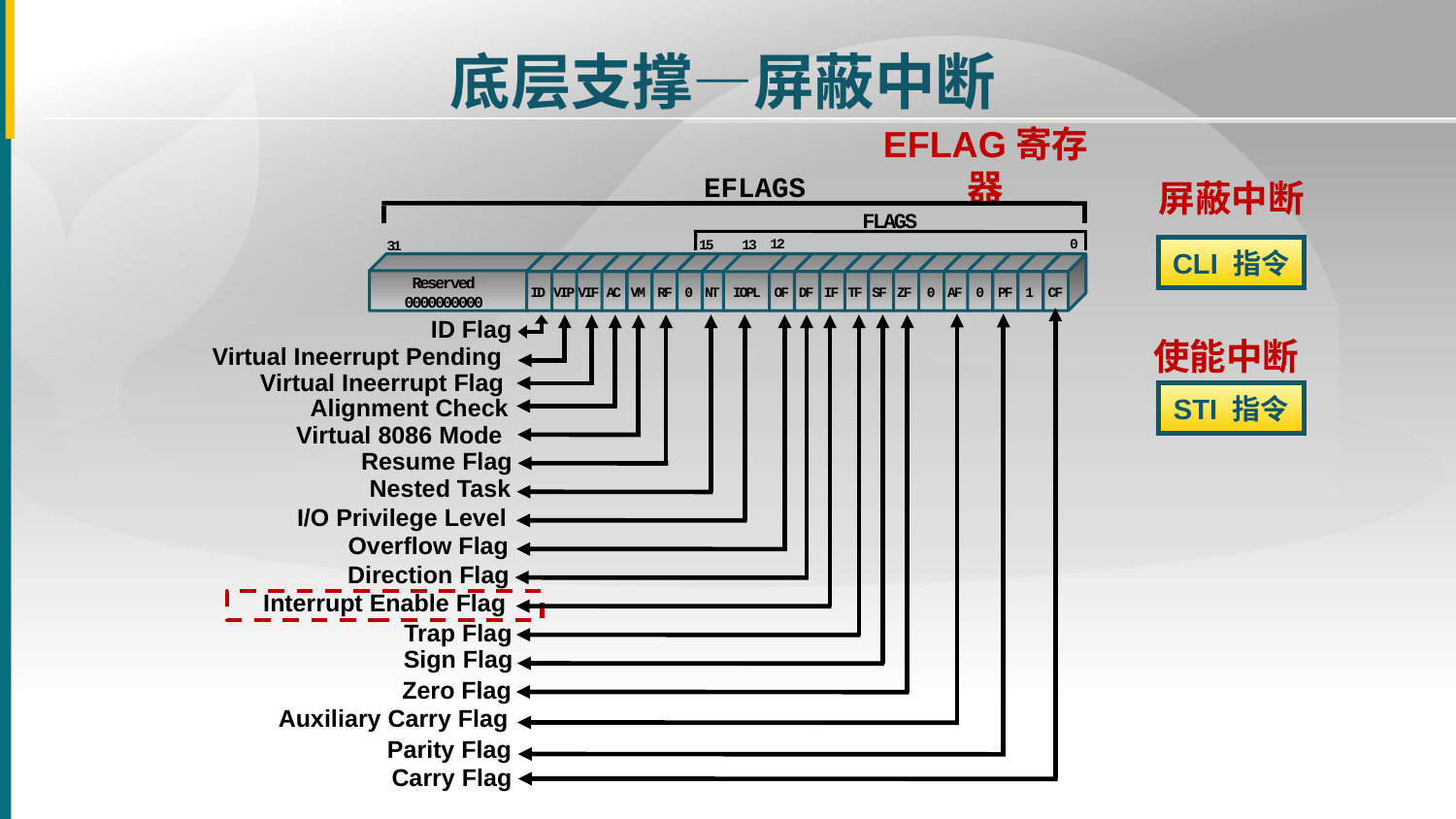

底层支撑—屏蔽中断
EFLAG寄存器
EFLAGS
FLAGS

SF
0

CF
12
13
15

0
31

Reserved
0000000000
ID

VIP

VIF

AC

VM

RF

NT

IOPL
OF

DF

IF

TF

ZF

0

AF

0

PF

1
屏蔽中断
CLI 指令

ID Flag
Virtual Ineerrupt Pending
Virtual Ineerrupt Flag
Alignment Check
Virtual 8086 Mode
Resume Flag
Nested Task
I/O Privilege Level
Overflow Flag
Direction Flag
Interrupt Enable Flag
Trap Flag
Sign Flag
Zero Flag
Auxiliary Carry Flag
Parity Flag
Carry Flag
使能中断
STI 指令